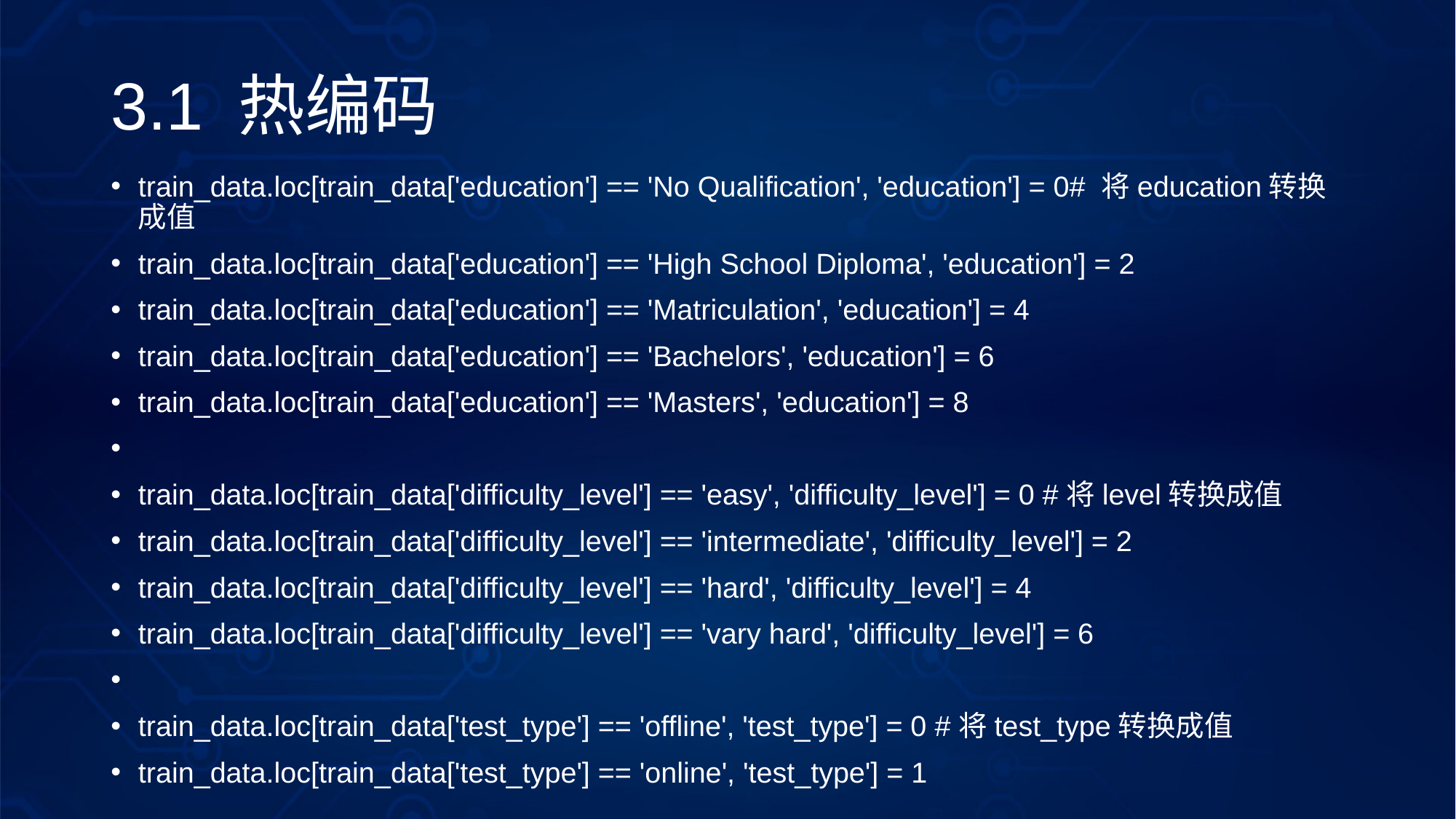

# 3.1 热编码
train_data.loc[train_data['education'] == 'No Qualification', 'education'] = 0# 将education转换成值
train_data.loc[train_data['education'] == 'High School Diploma', 'education'] = 2
train_data.loc[train_data['education'] == 'Matriculation', 'education'] = 4
train_data.loc[train_data['education'] == 'Bachelors', 'education'] = 6
train_data.loc[train_data['education'] == 'Masters', 'education'] = 8
​
train_data.loc[train_data['difficulty_level'] == 'easy', 'difficulty_level'] = 0 #将level转换成值
train_data.loc[train_data['difficulty_level'] == 'intermediate', 'difficulty_level'] = 2
train_data.loc[train_data['difficulty_level'] == 'hard', 'difficulty_level'] = 4
train_data.loc[train_data['difficulty_level'] == 'vary hard', 'difficulty_level'] = 6
​
train_data.loc[train_data['test_type'] == 'offline', 'test_type'] = 0 #将test_type转换成值
train_data.loc[train_data['test_type'] == 'online', 'test_type'] = 1